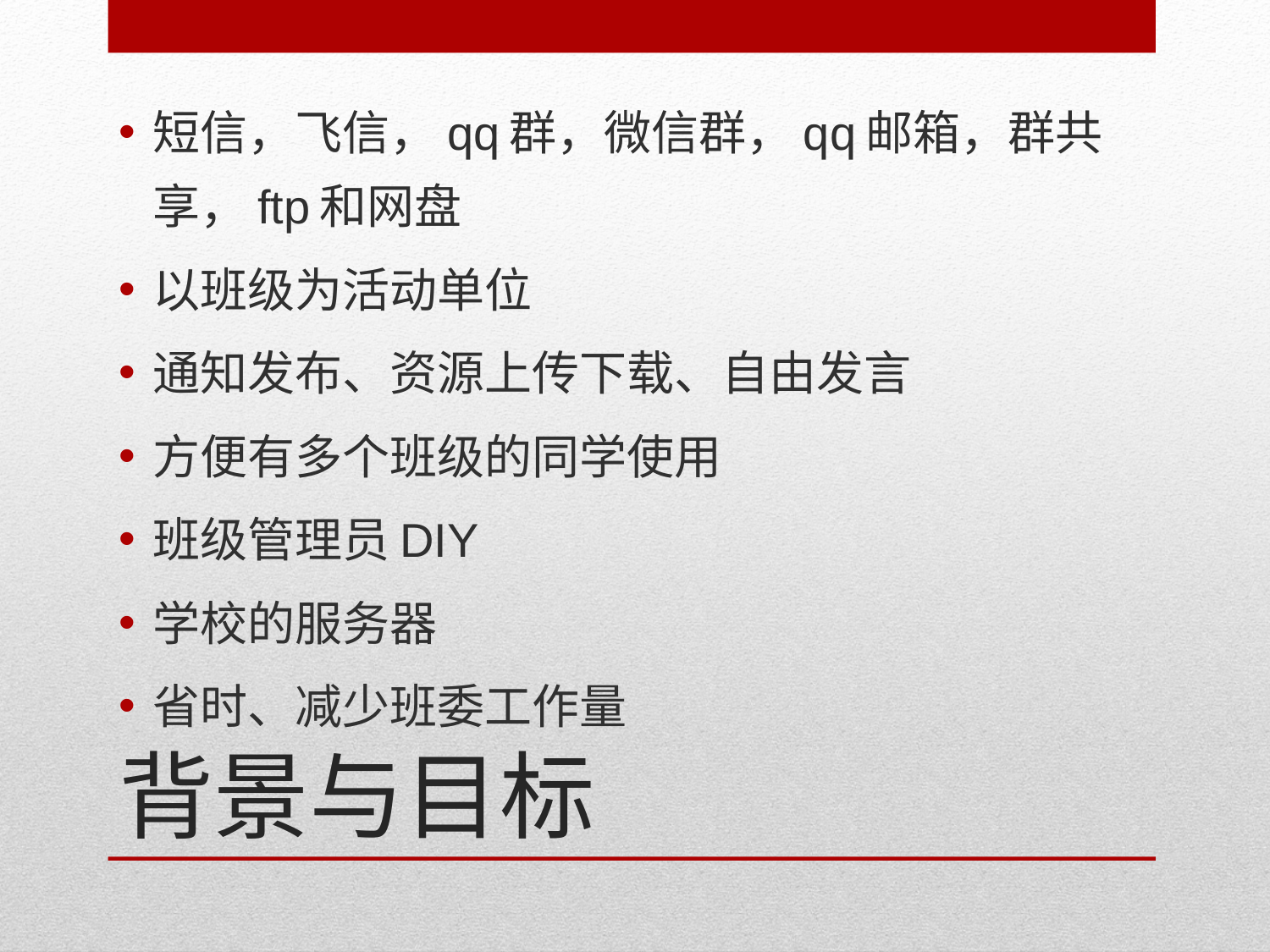

短信，飞信，qq群，微信群，qq邮箱，群共享，ftp和网盘
以班级为活动单位
通知发布、资源上传下载、自由发言
方便有多个班级的同学使用
班级管理员DIY
学校的服务器
省时、减少班委工作量

# 背景与目标